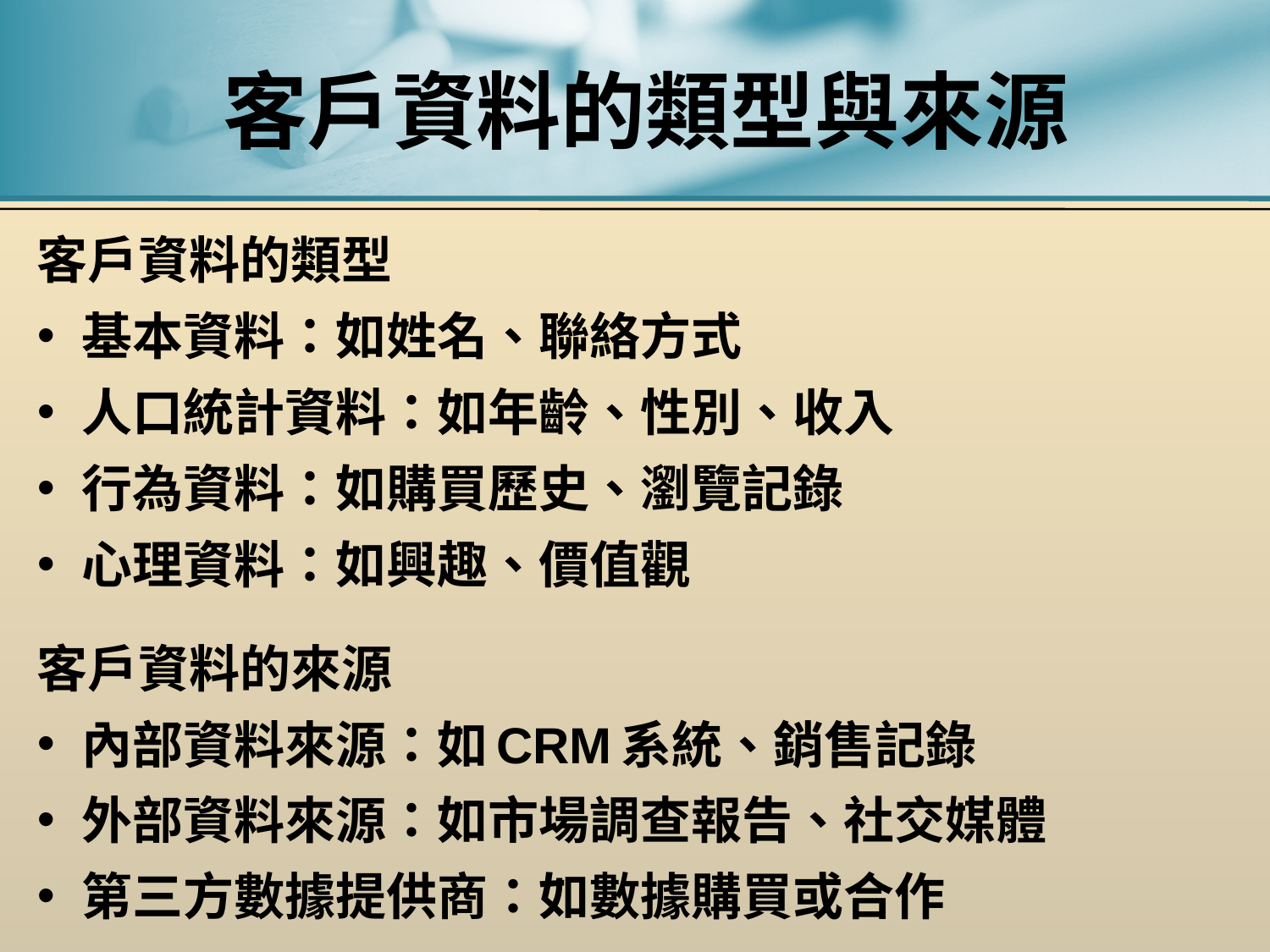

# 客戶資料的類型與來源
客戶資料的類型
基本資料：如姓名、聯絡方式
人口統計資料：如年齡、性別、收入
行為資料：如購買歷史、瀏覽記錄
心理資料：如興趣、價值觀
客戶資料的來源
內部資料來源：如CRM系統、銷售記錄
外部資料來源：如市場調查報告、社交媒體
第三方數據提供商：如數據購買或合作